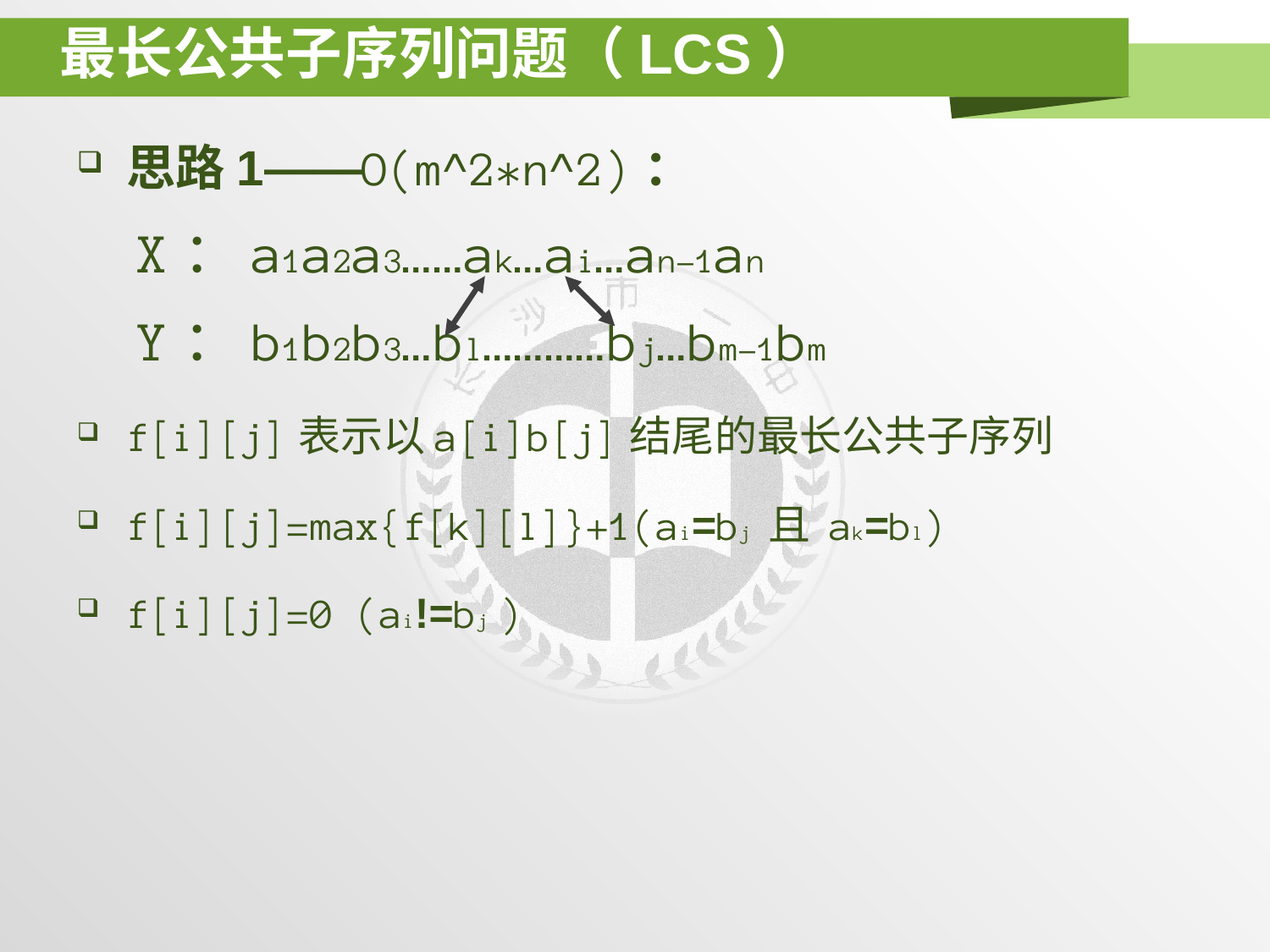

# 最长公共子序列问题（LCS）
思路1——O(m^2*n^2)：
  X：a1a2a3……ak…ai…an-1an
  Y：b1b2b3…bl…………bj…bm-1bm
f[i][j]表示以a[i]b[j]结尾的最长公共子序列
f[i][j]=max{f[k][l]}+1(ai=bj 且 ak=bl)
f[i][j]=0 (ai!=bj )